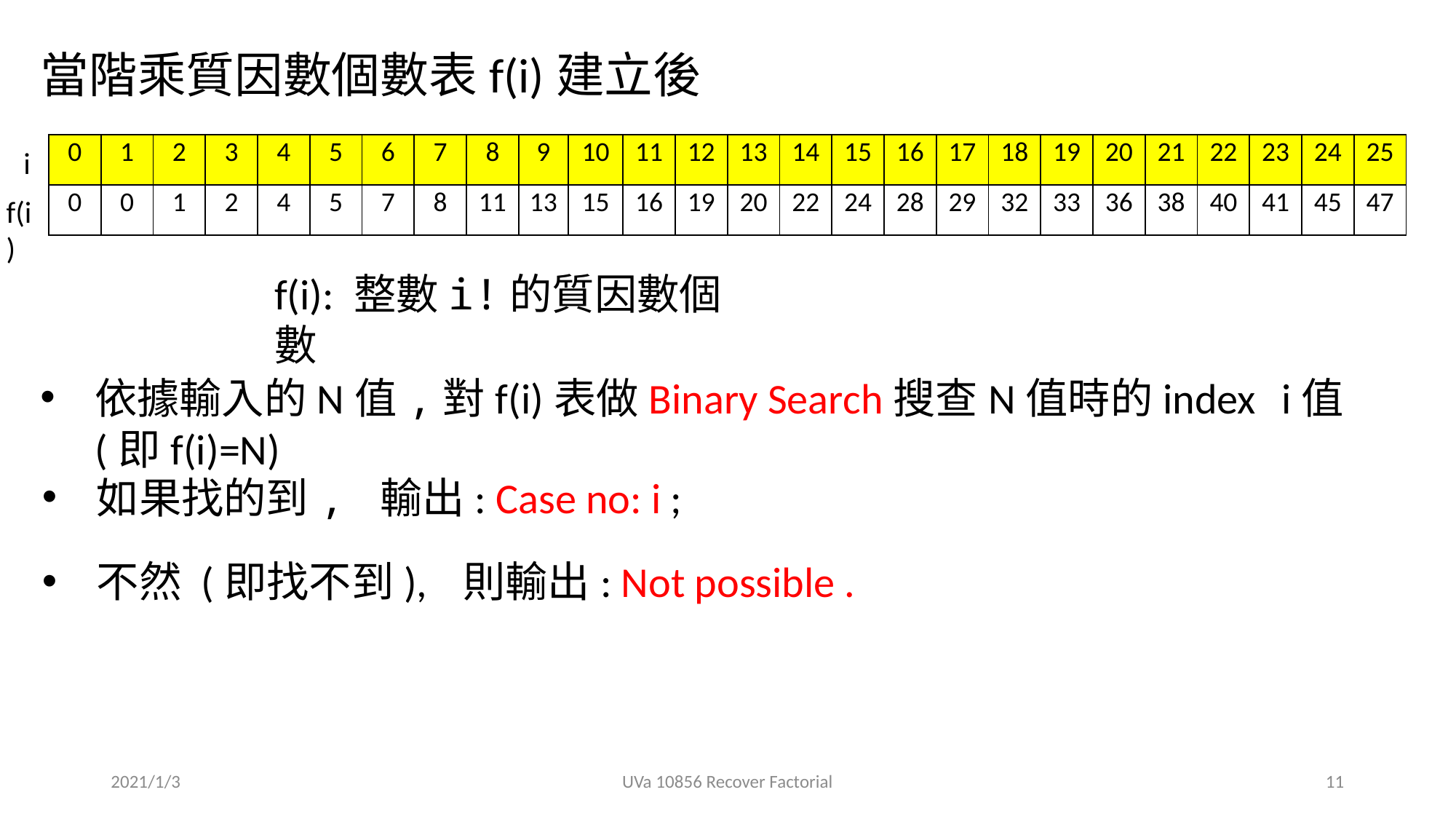

當階乘質因數個數表f(i)建立後
| 0 | 1 | 2 | 3 | 4 | 5 | 6 | 7 | 8 | 9 | 10 | 11 | 12 | 13 | 14 | 15 | 16 | 17 | 18 | 19 | 20 | 21 | 22 | 23 | 24 | 25 |
| --- | --- | --- | --- | --- | --- | --- | --- | --- | --- | --- | --- | --- | --- | --- | --- | --- | --- | --- | --- | --- | --- | --- | --- | --- | --- |
| 0 | 0 | 1 | 2 | 4 | 5 | 7 | 8 | 11 | 13 | 15 | 16 | 19 | 20 | 22 | 24 | 28 | 29 | 32 | 33 | 36 | 38 | 40 | 41 | 45 | 47 |
i
f(i)
f(i): 整數i!的質因數個數
依據輸入的N值,對f(i)表做Binary Search搜查N值時的index i值 (即f(i)=N)
如果找的到, 輸出: Case no: i ;
不然 (即找不到), 則輸出: Not possible .
2021/1/3
UVa 10856 Recover Factorial
11